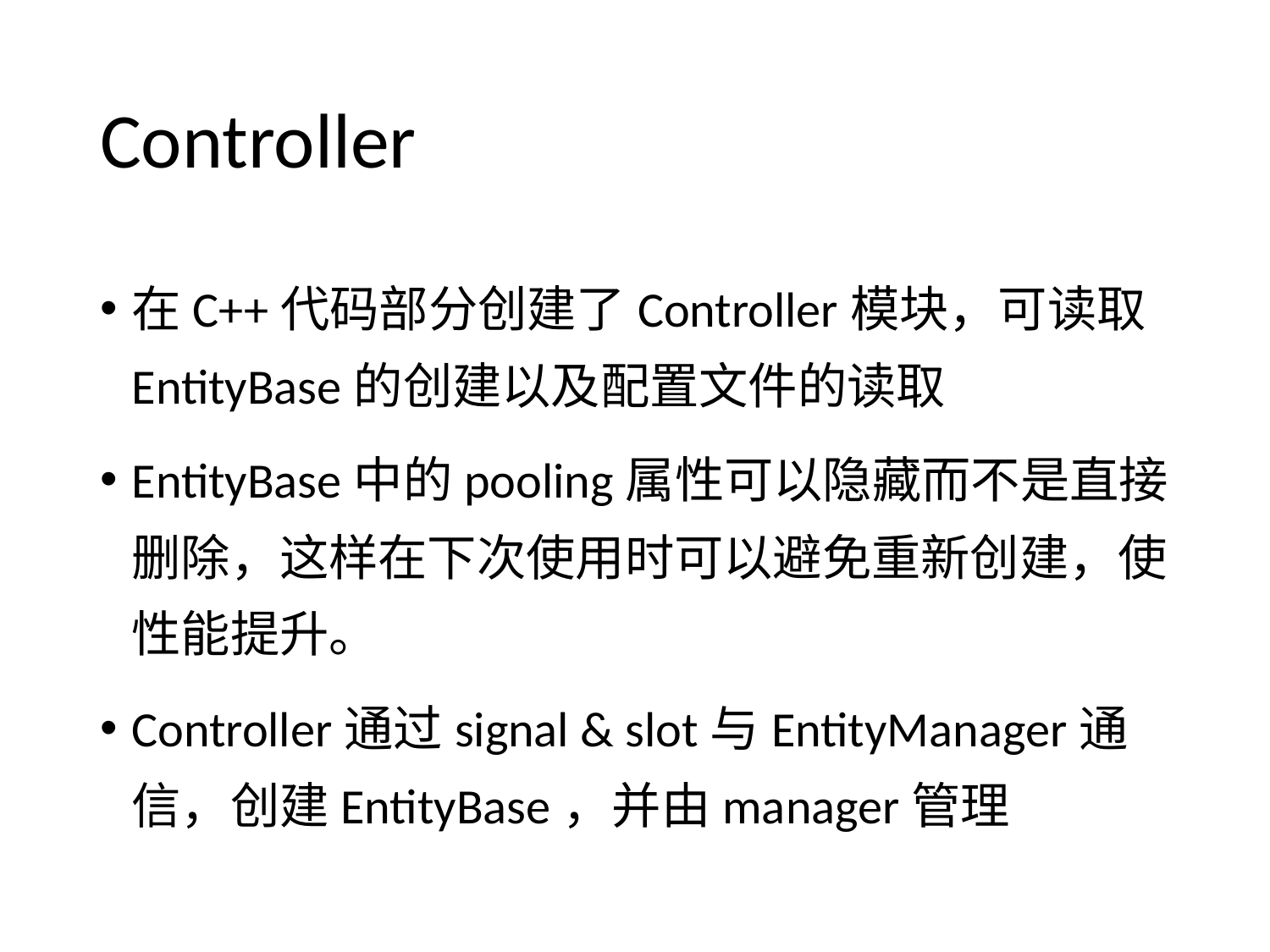

# Controller
在C++代码部分创建了Controller模块，可读取EntityBase的创建以及配置文件的读取
EntityBase中的pooling属性可以隐藏而不是直接删除，这样在下次使用时可以避免重新创建，使性能提升。
Controller通过signal & slot与EntityManager通信，创建EntityBase，并由manager管理